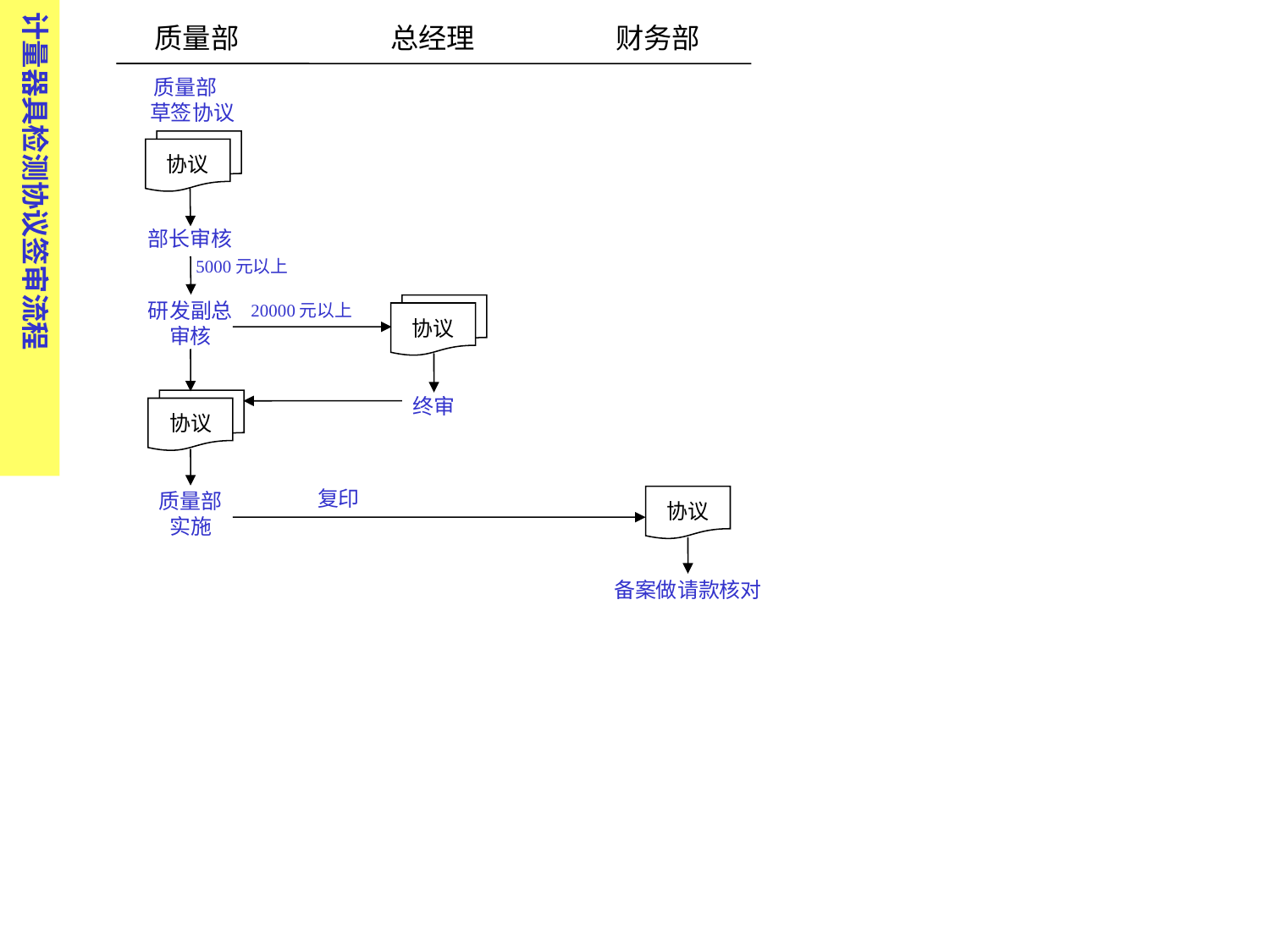

计量器具检测协议签审流程
   质量部                        总经理                      财务部

质量部    草签协议

协议

部长审核
5000元以上

研发副总审核
20000元以上

协议

终审

协议

复印
质量部实施

协议

备案做请款核对
64